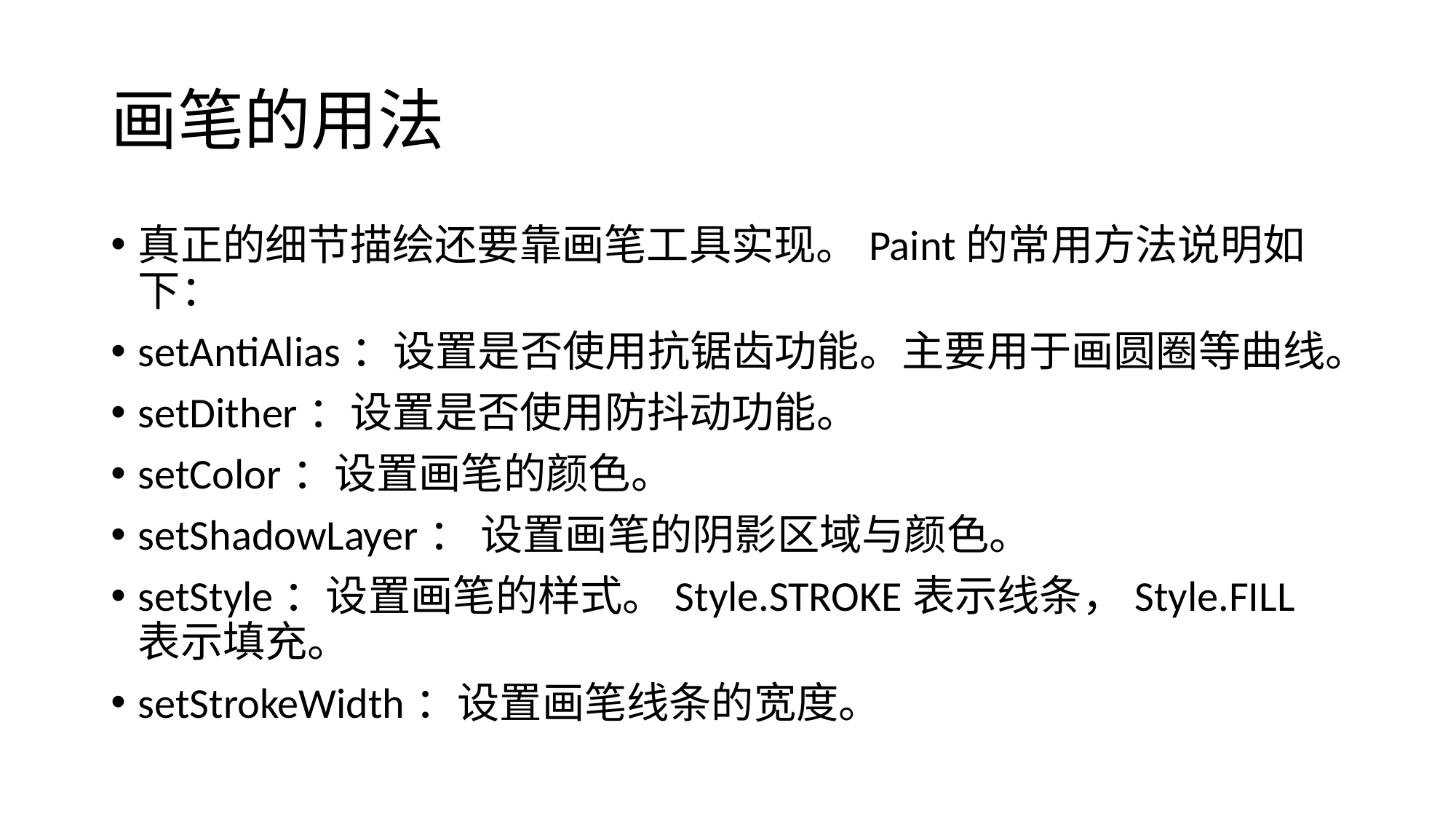

# 画笔的用法
真正的细节描绘还要靠画笔工具实现。Paint的常用方法说明如下：
setAntiAlias：设置是否使用抗锯齿功能。主要用于画圆圈等曲线。
setDither：设置是否使用防抖动功能。
setColor：设置画笔的颜色。
setShadowLayer： 设置画笔的阴影区域与颜色。
setStyle：设置画笔的样式。Style.STROKE表示线条，Style.FILL表示填充。
setStrokeWidth：设置画笔线条的宽度。